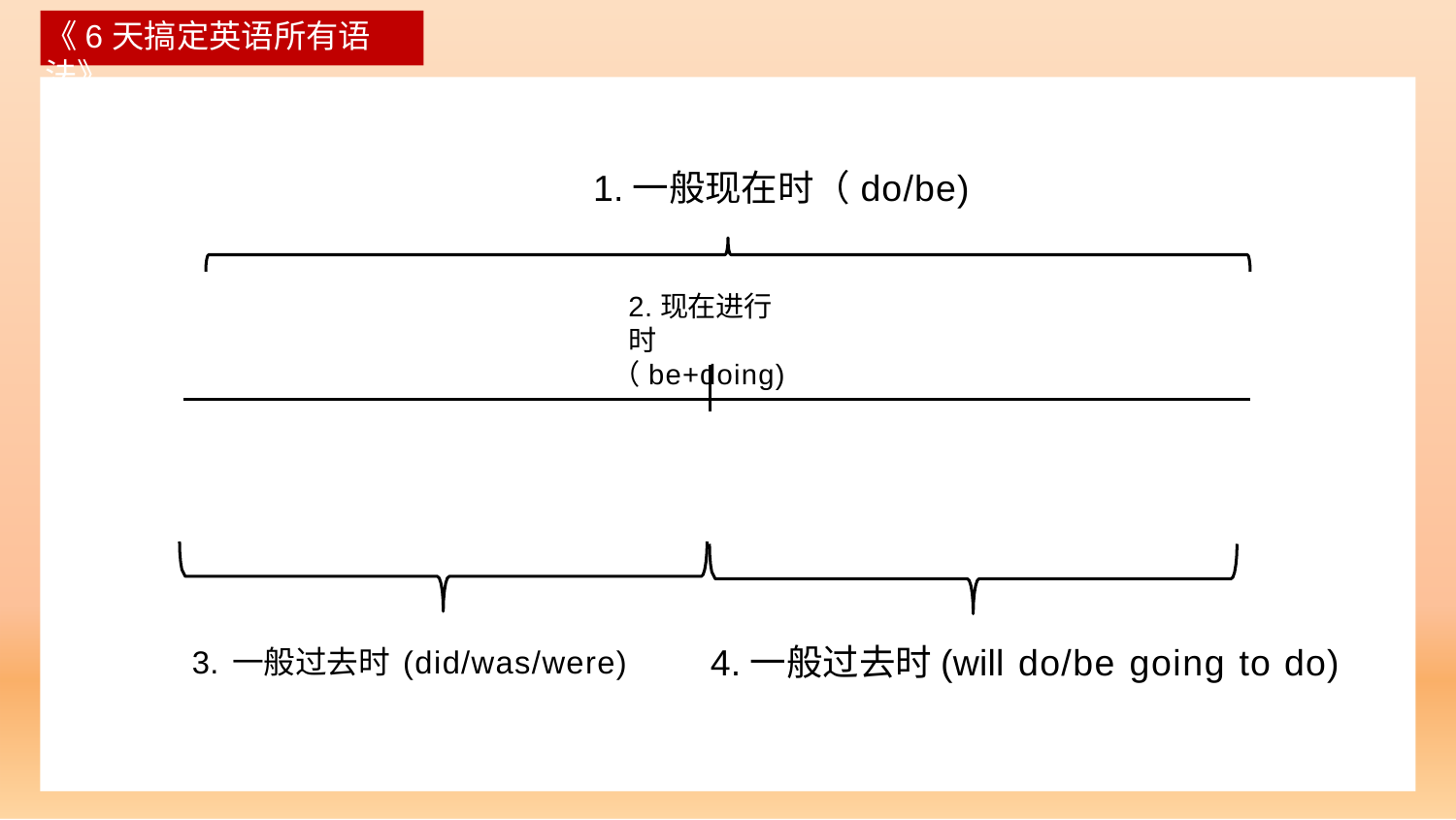

《6天搞定英语所有语法》
# 1.一般现在时（do/be)

2.现在进行时
（be+doing)

3.一般过去时(did/was/were)	4.一般过去时(will do/be going to do)